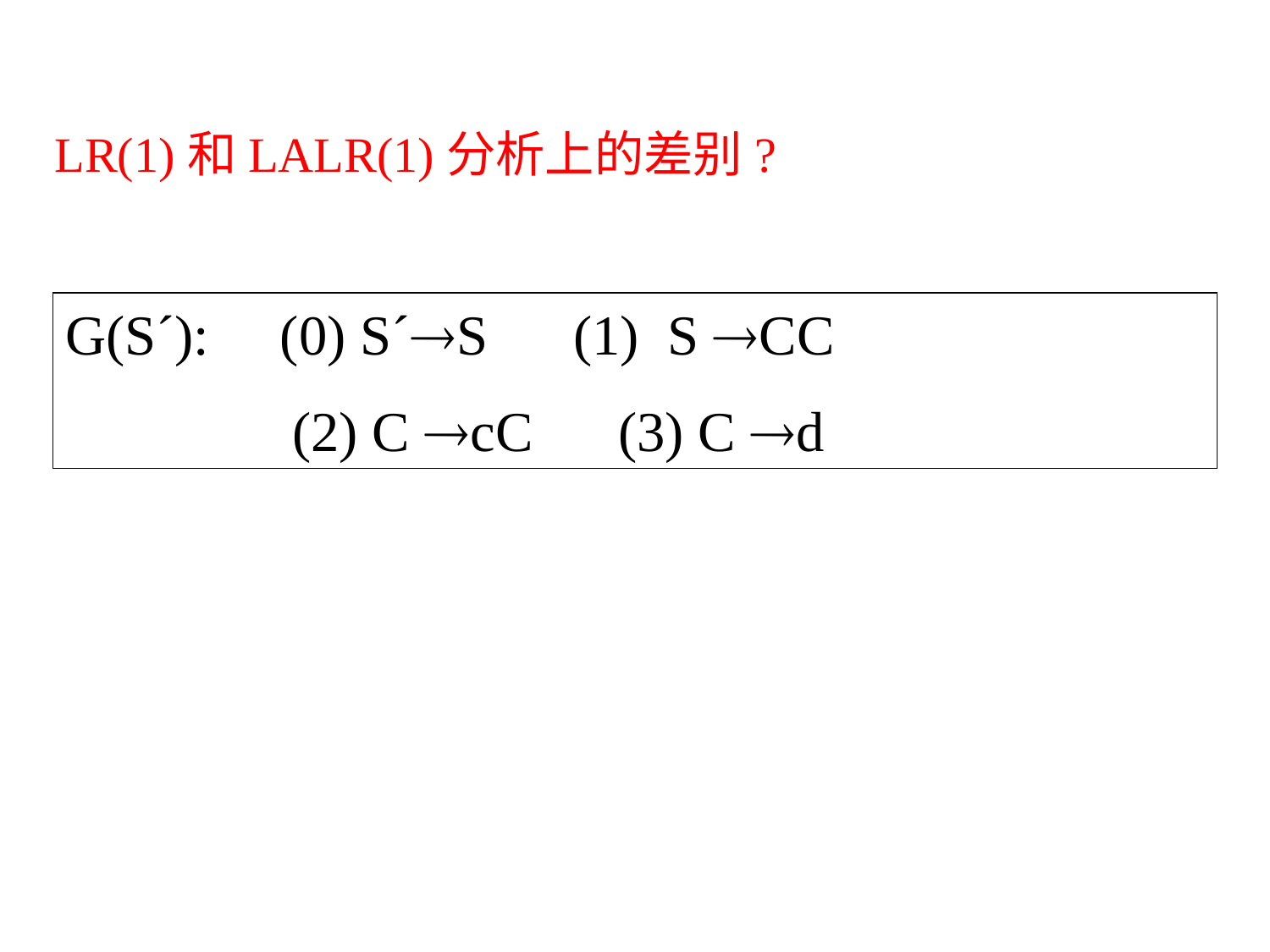

LR(1)和LALR(1)分析上的差别?
G(S´):     (0) S´→S      (1)  S →CC
                (2) C →cC      (3) C →d